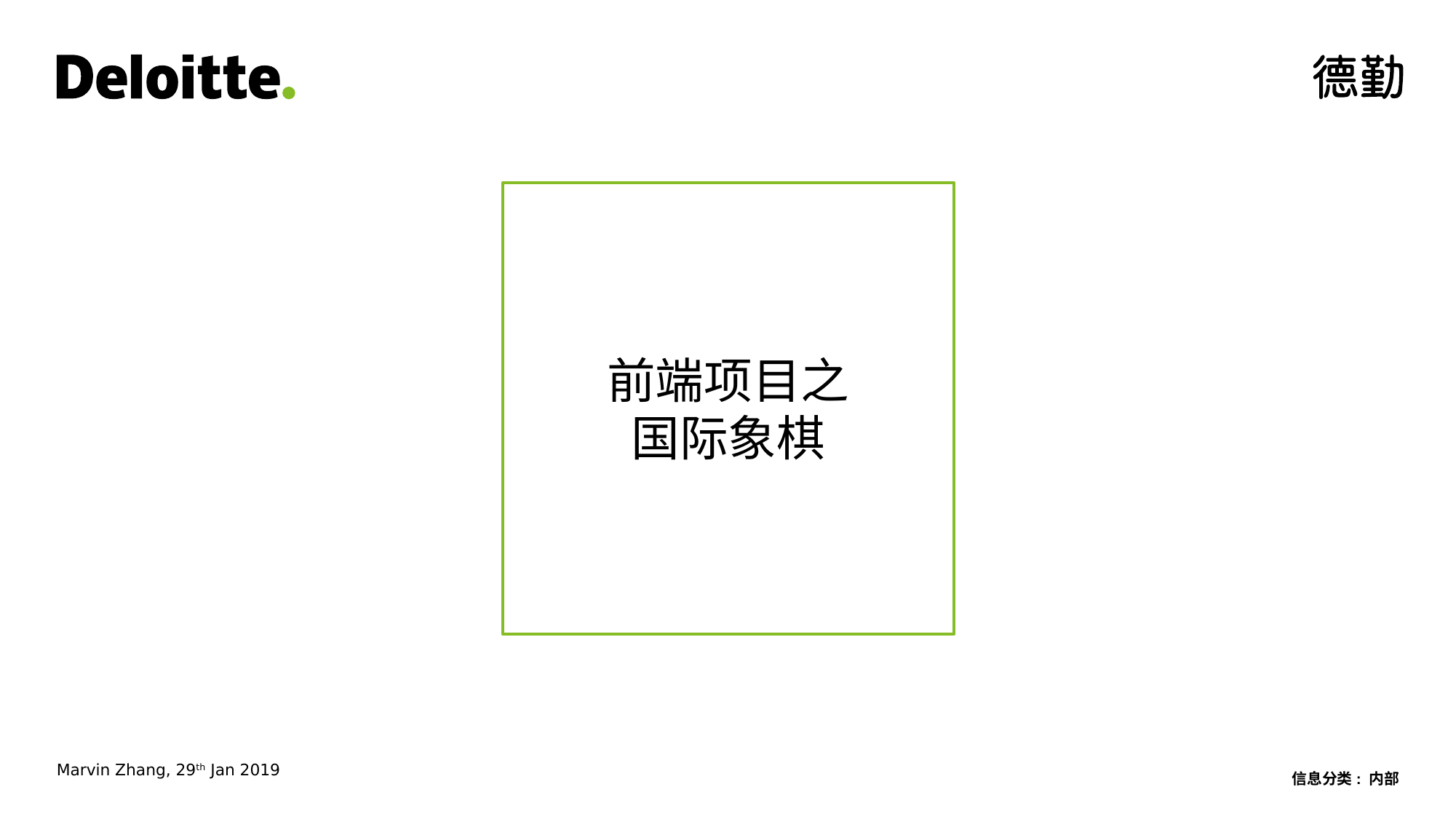

# 前端项目之 国际象棋
信息分类: 内部
Marvin Zhang, 29th Jan 2019